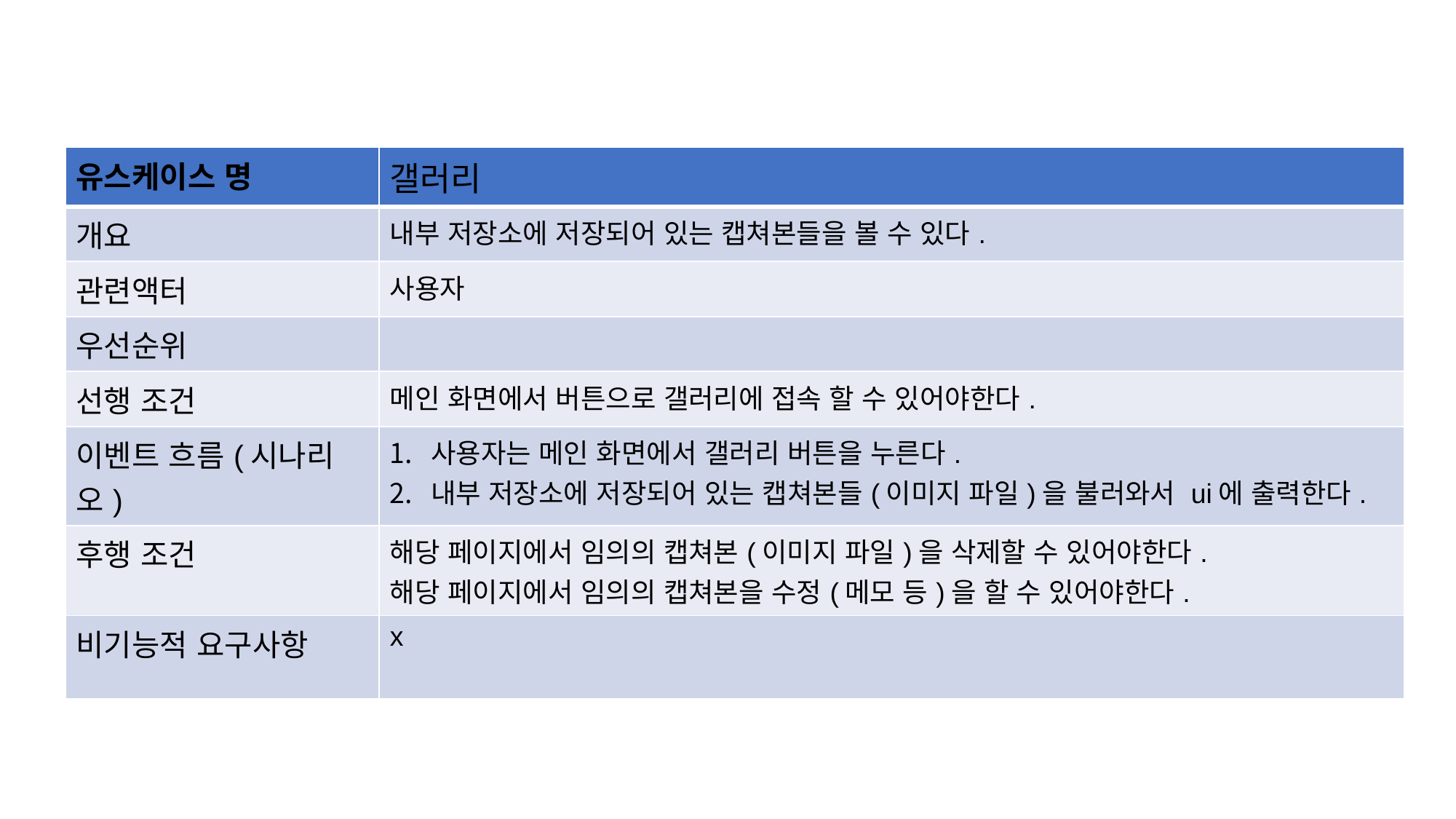

| 유스케이스 명 | 갤러리 |
| --- | --- |
| 개요 | 내부 저장소에 저장되어 있는 캡쳐본들을 볼 수 있다. |
| 관련액터 | 사용자 |
| 우선순위 |  |
| 선행 조건 | 메인 화면에서 버튼으로 갤러리에 접속 할 수 있어야한다. |
| 이벤트 흐름(시나리오) | 사용자는 메인 화면에서 갤러리 버튼을 누른다. 내부 저장소에 저장되어 있는 캡쳐본들(이미지 파일)을 불러와서 ui에 출력한다. |
| 후행 조건 | 해당 페이지에서 임의의 캡쳐본(이미지 파일)을 삭제할 수 있어야한다. 해당 페이지에서 임의의 캡쳐본을 수정(메모 등)을 할 수 있어야한다. |
| 비기능적 요구사항 | x |